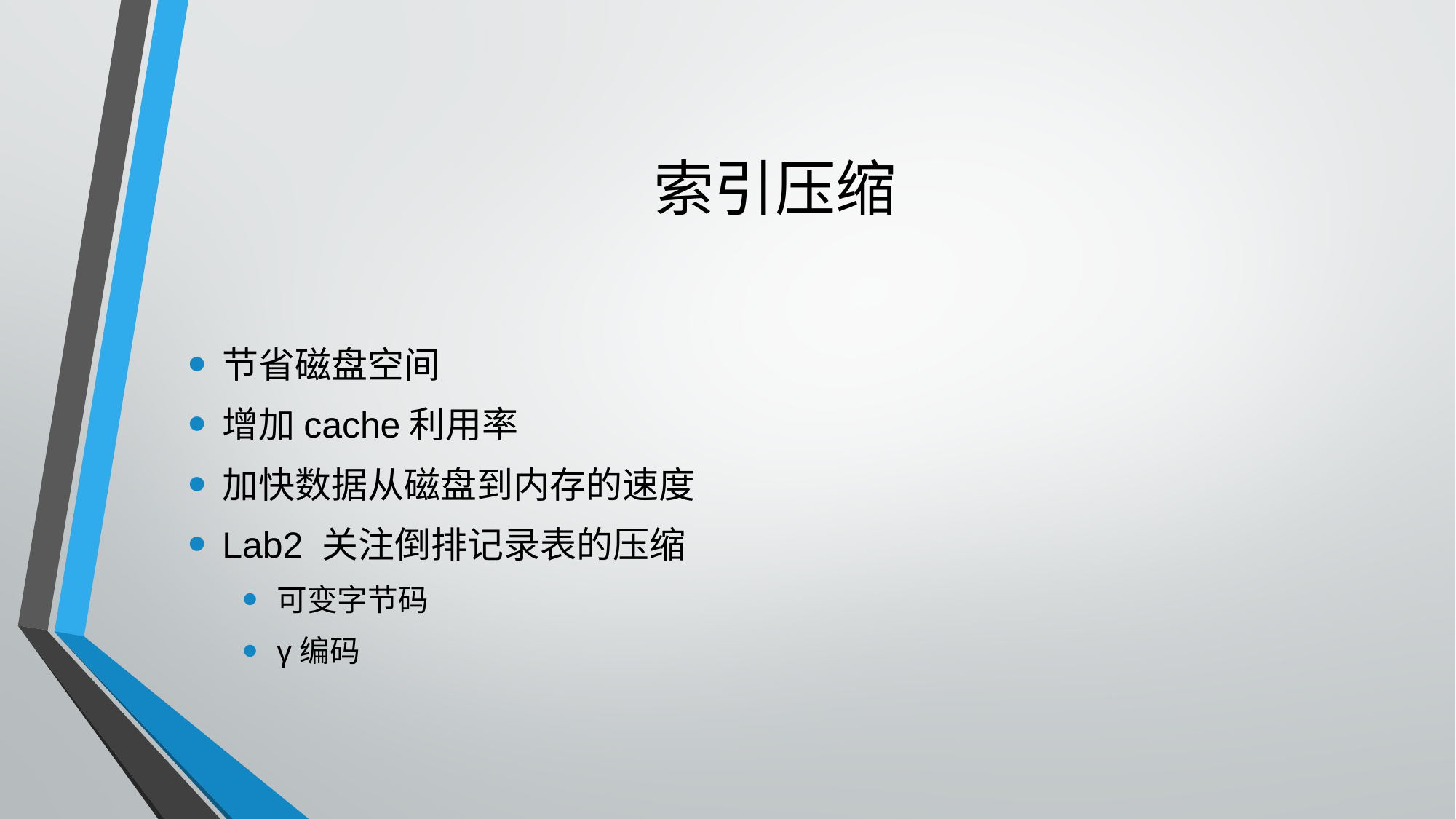

# 索引压缩
节省磁盘空间
增加cache利用率
加快数据从磁盘到内存的速度
Lab2 关注倒排记录表的压缩
可变字节码
γ编码